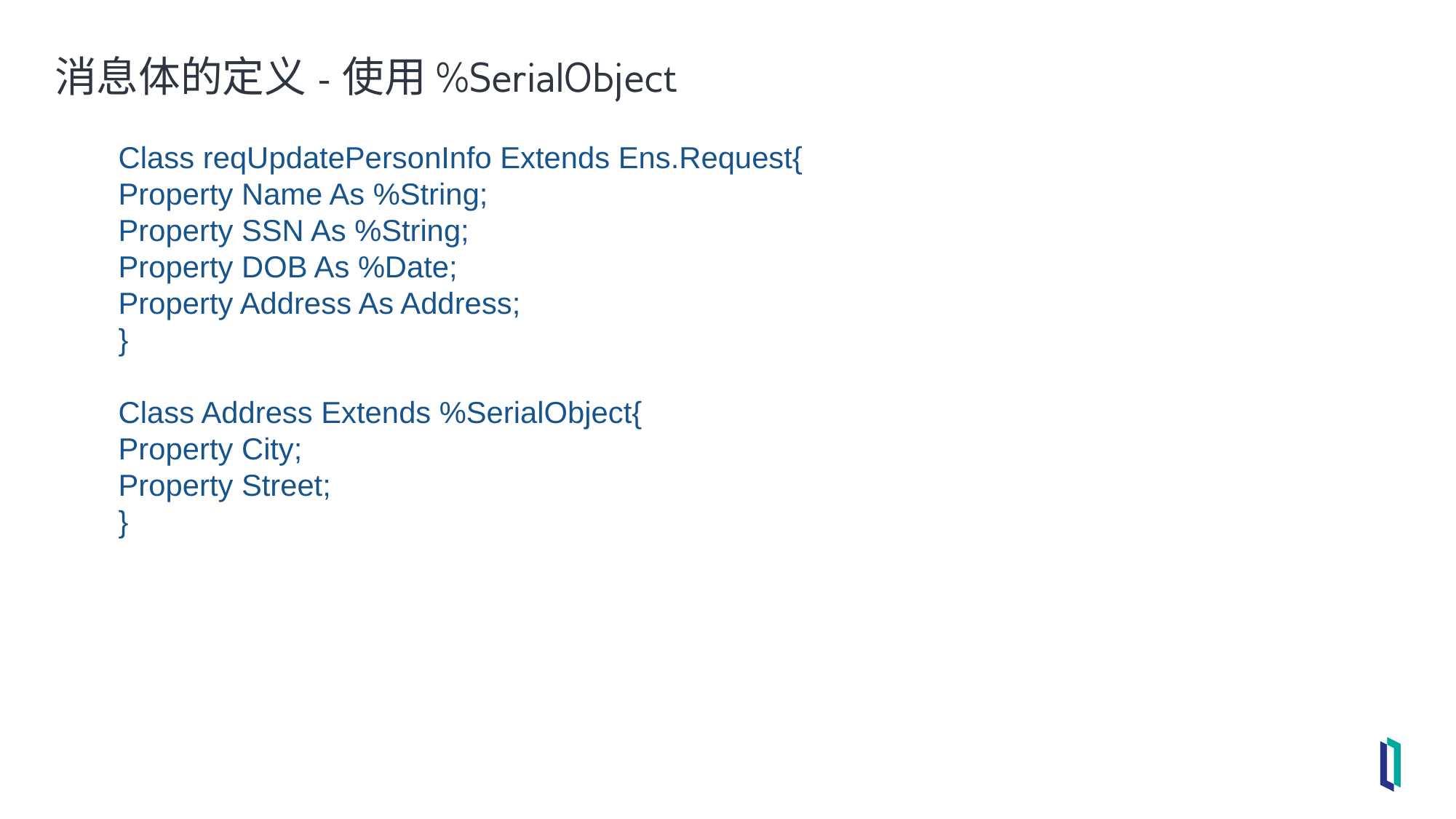

# 消息体的定义-使用%SerialObject
Class reqUpdatePersonInfo Extends Ens.Request{
Property Name As %String;
Property SSN As %String;
Property DOB As %Date;
Property Address As Address;
}

Class Address Extends %SerialObject{
Property City;
Property Street;
}